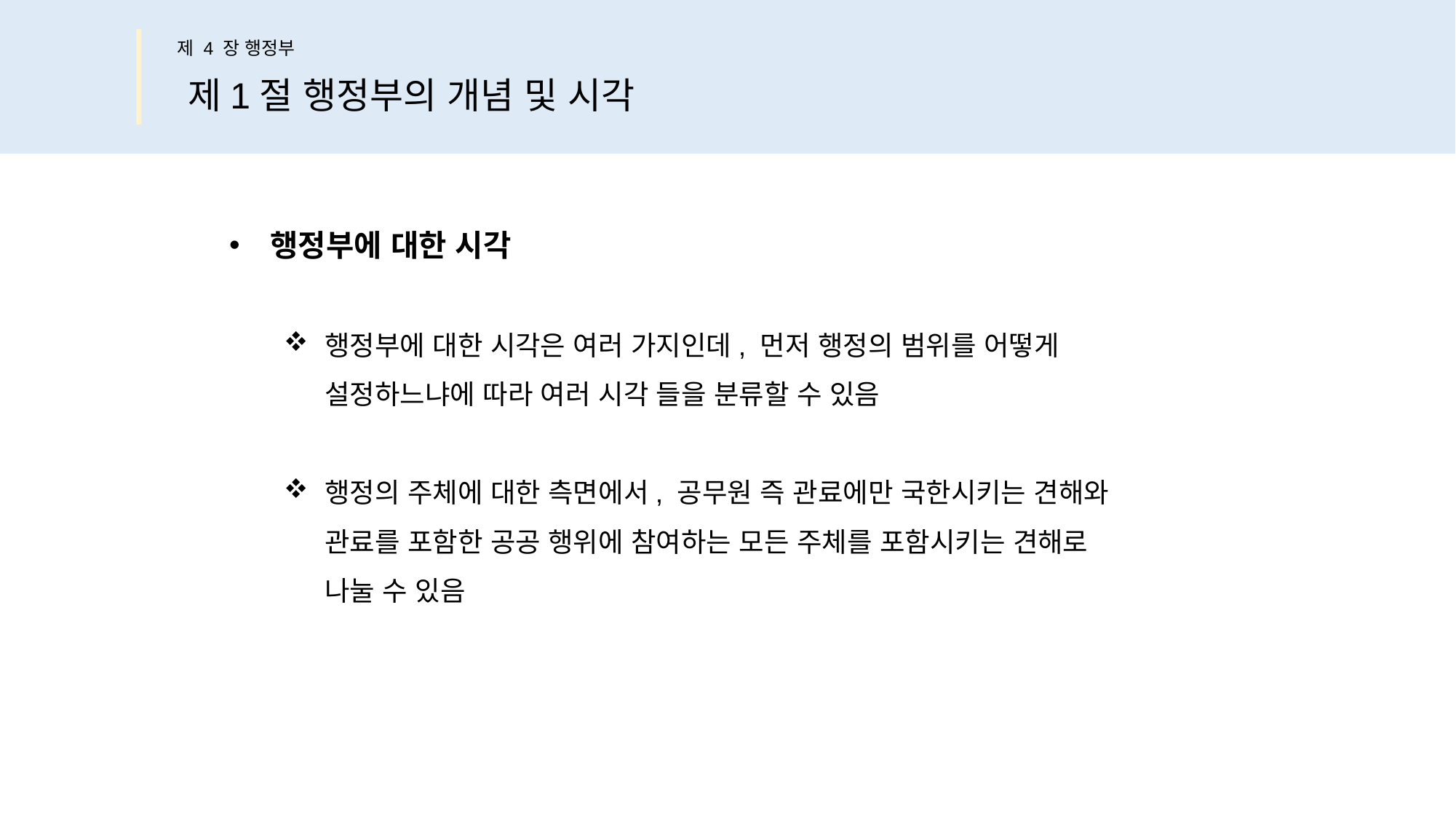

제 4 장 행정부
제1절 행정부의 개념 및 시각
행정부에 대한 시각

행정부에 대한 시각은 여러 가지인데, 먼저 행정의 범위를 어떻게
설정하느냐에 따라 여러 시각 들을 분류할 수 있음

행정의 주체에 대한 측면에서, 공무원 즉 관료에만 국한시키는 견해와
관료를 포함한 공공 행위에 참여하는 모든 주체를 포함시키는 견해로
나눌 수 있음